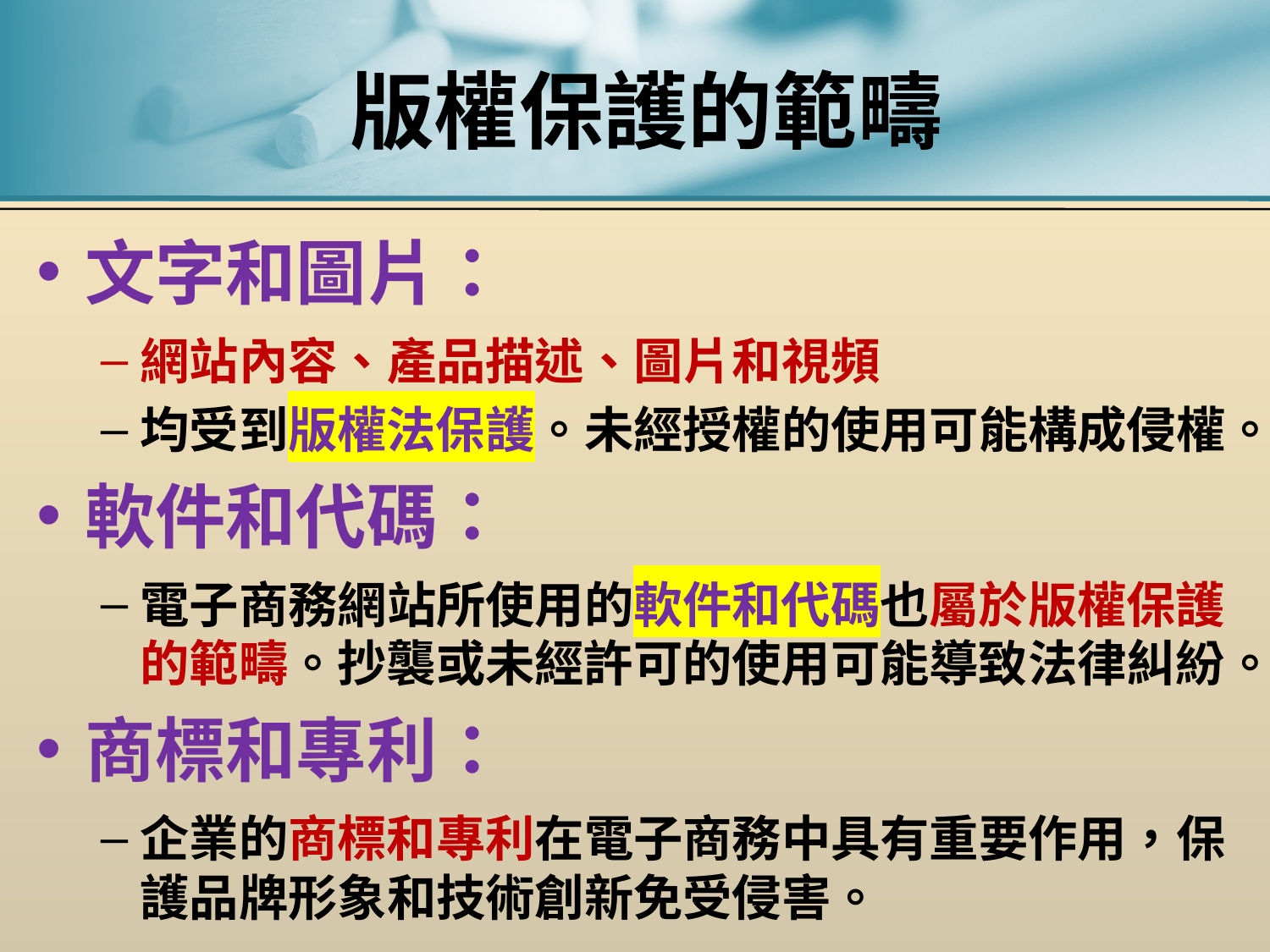

# 版權保護的範疇
文字和圖片：
網站內容、產品描述、圖片和視頻
均受到版權法保護。未經授權的使用可能構成侵權。
軟件和代碼：
電子商務網站所使用的軟件和代碼也屬於版權保護的範疇。抄襲或未經許可的使用可能導致法律糾紛。
商標和專利：
企業的商標和專利在電子商務中具有重要作用，保護品牌形象和技術創新免受侵害。